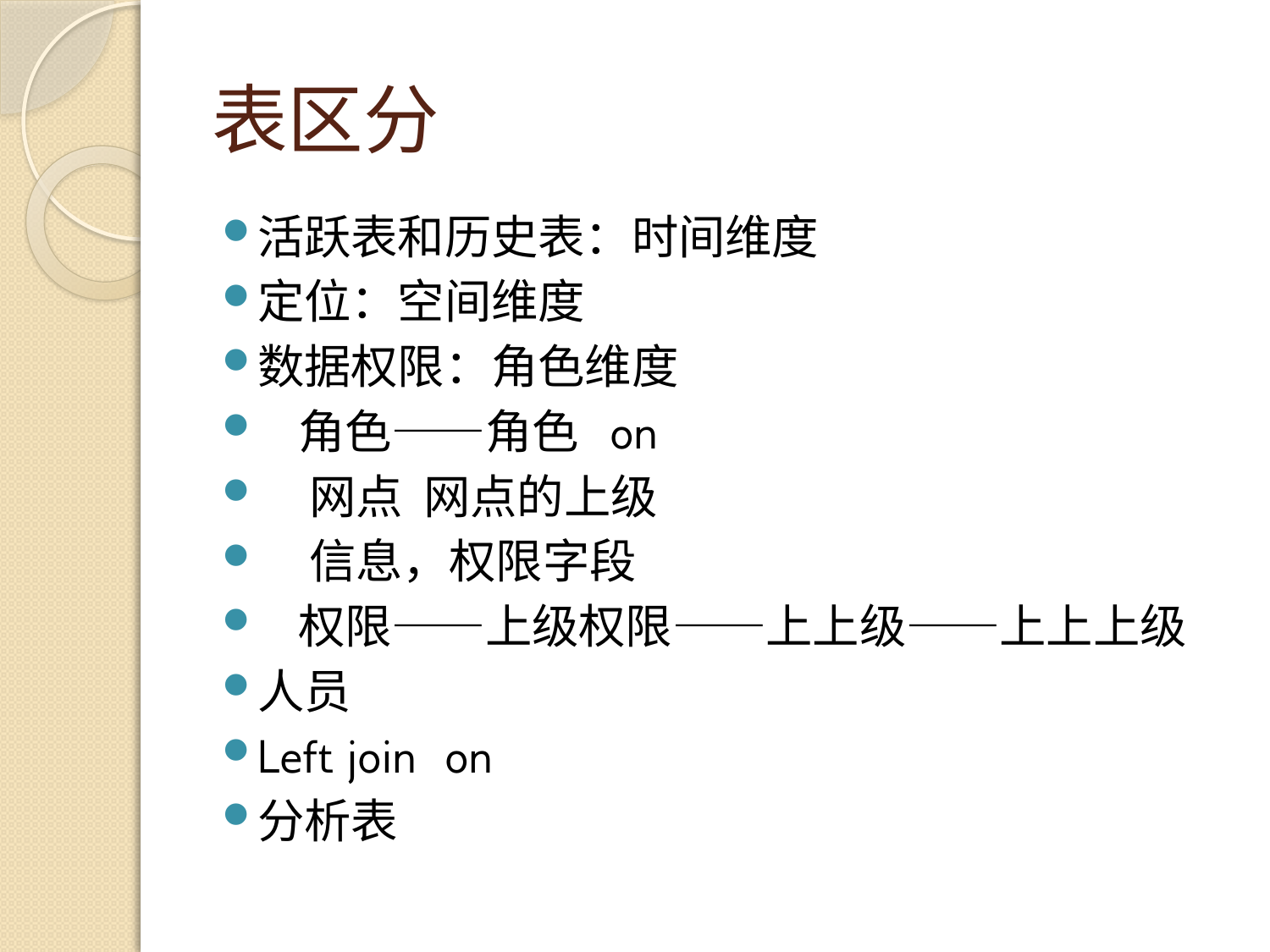

# 表区分
活跃表和历史表：时间维度
定位：空间维度
数据权限：角色维度
   角色——角色  on
    网点  网点的上级
    信息，权限字段
   权限——上级权限——上上级——上上上级
人员
Left join  on
分析表